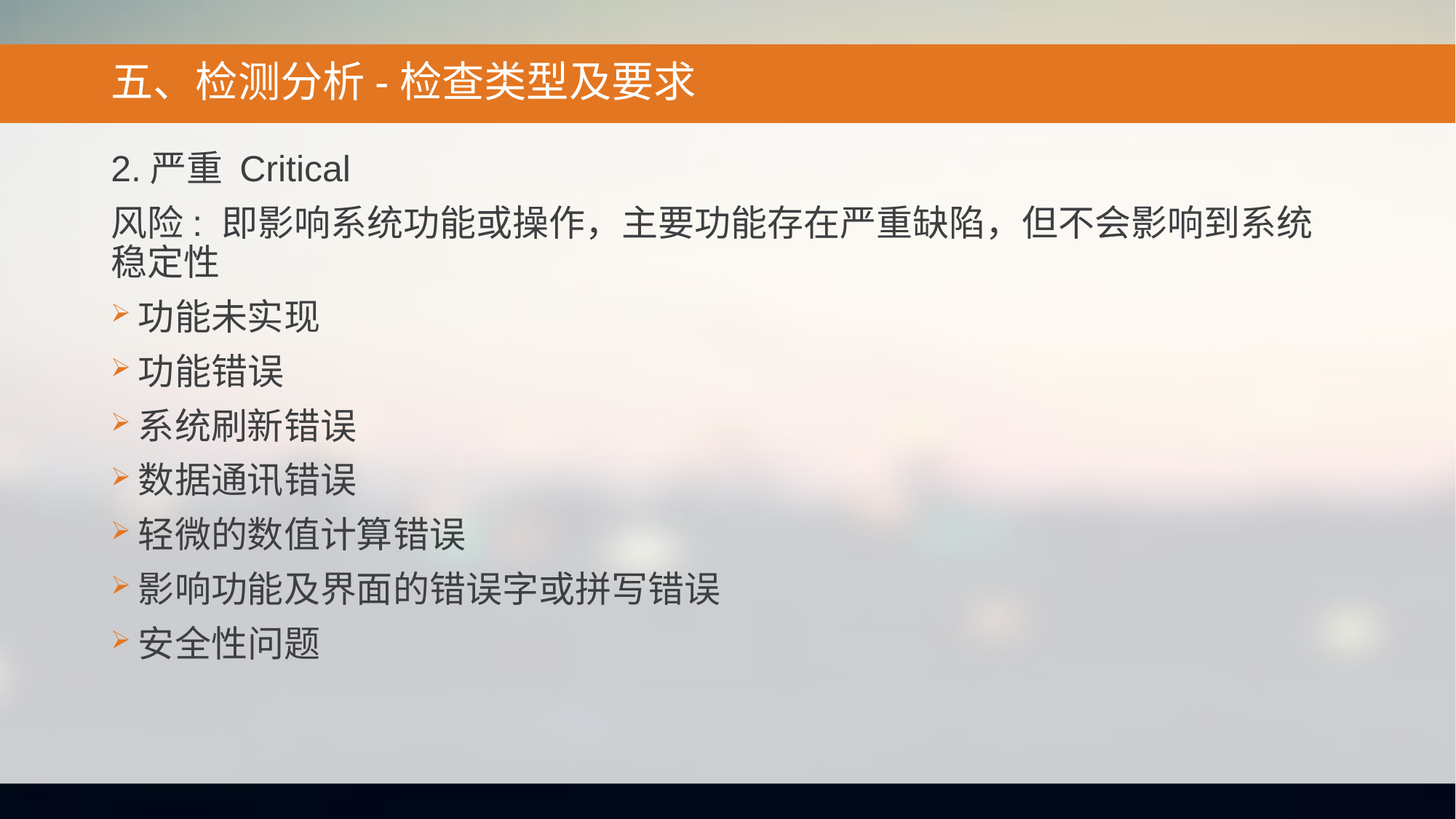

# 五、检测分析-检查类型及要求
2.严重 Critical
风险: 即影响系统功能或操作，主要功能存在严重缺陷，但不会影响到系统稳定性
功能未实现
功能错误
系统刷新错误
数据通讯错误
轻微的数值计算错误
影响功能及界面的错误字或拼写错误
安全性问题